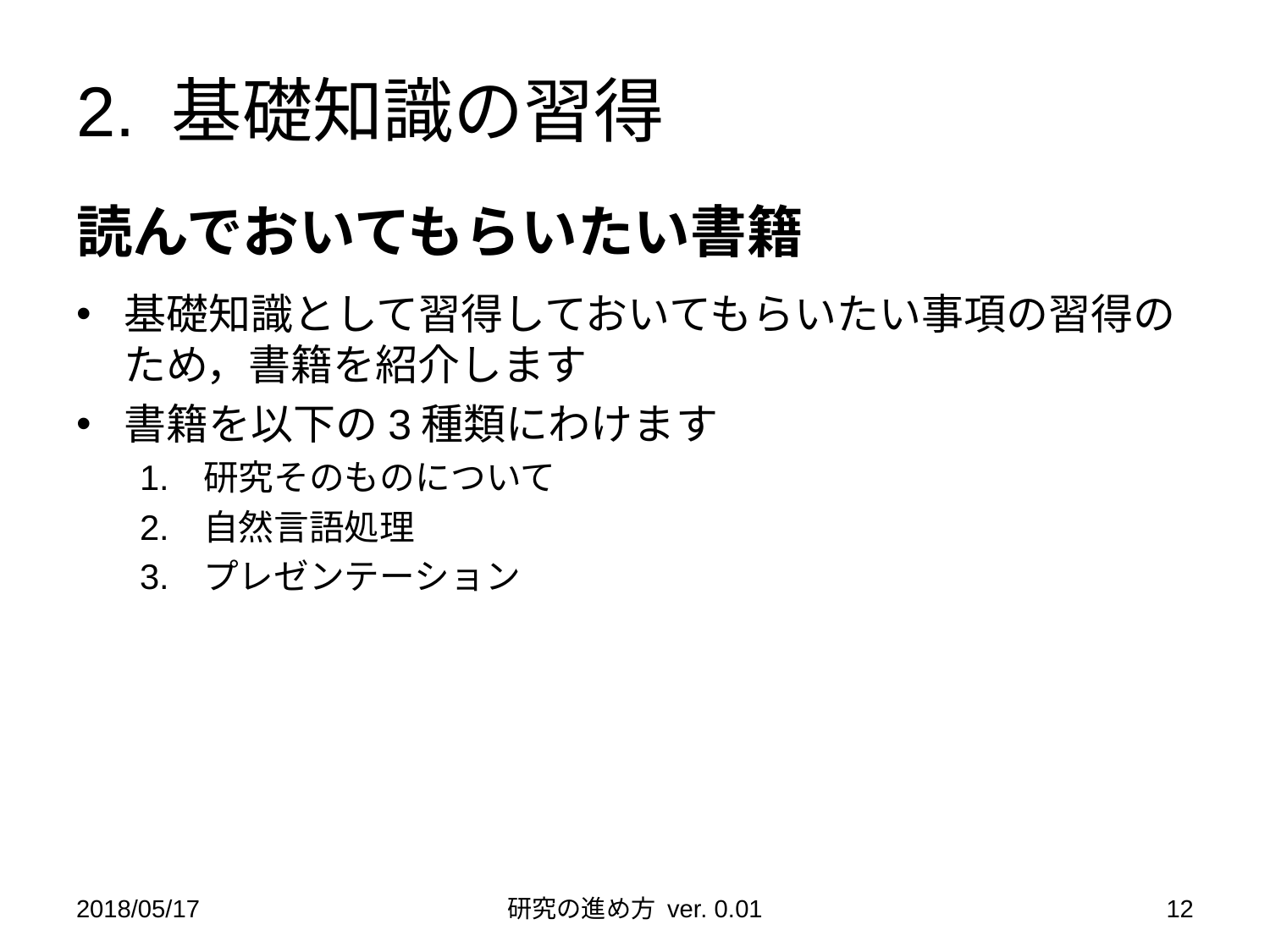

# 2. 基礎知識の習得
読んでおいてもらいたい書籍
基礎知識として習得しておいてもらいたい事項の習得のため，書籍を紹介します
書籍を以下の3種類にわけます
研究そのものについて
自然言語処理
プレゼンテーション
2018/05/17
研究の進め方 ver. 0.01
12